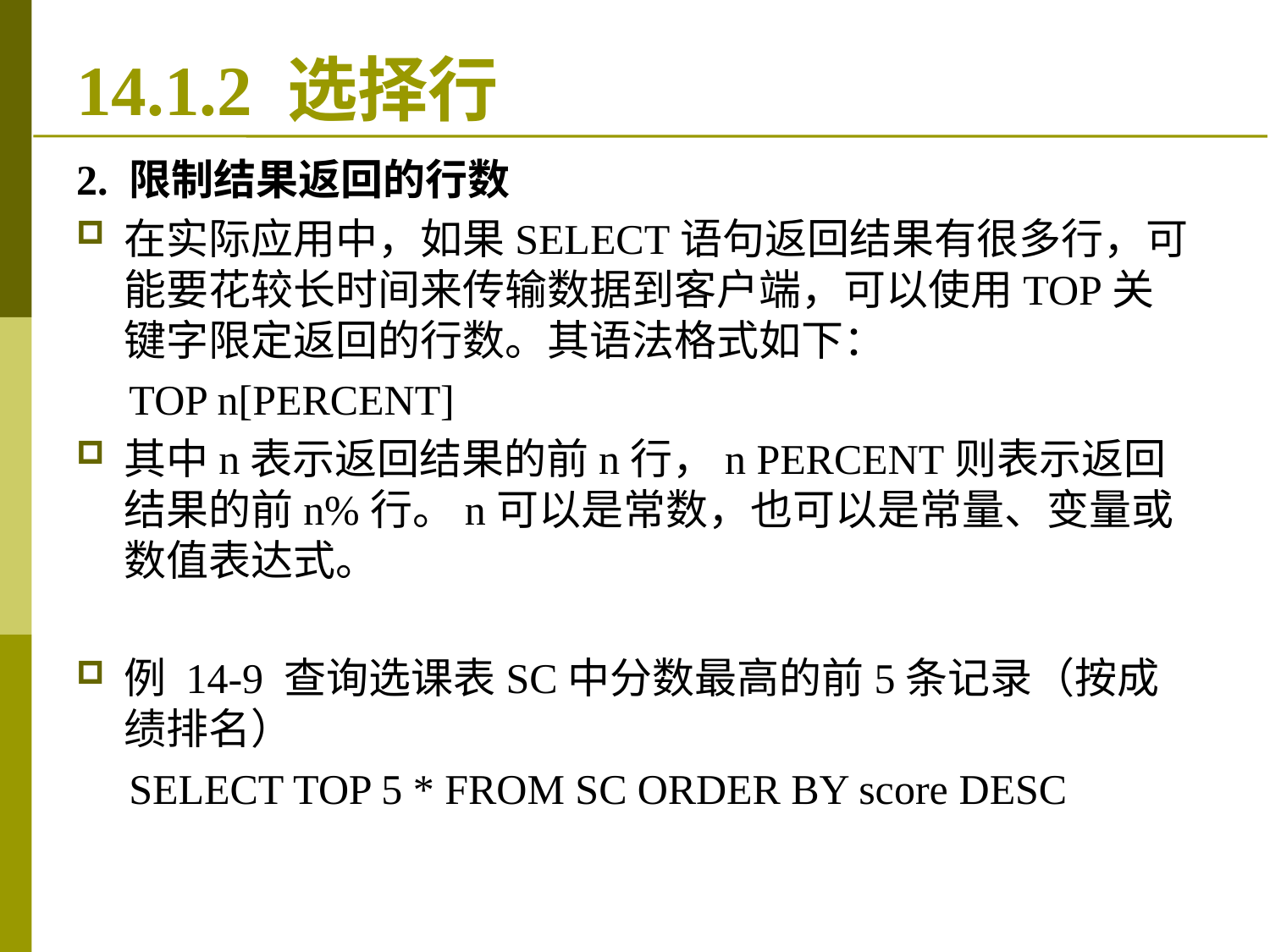

# 14.1.2 选择行
2. 限制结果返回的行数
在实际应用中，如果SELECT语句返回结果有很多行，可能要花较长时间来传输数据到客户端，可以使用TOP关键字限定返回的行数。其语法格式如下：
     TOP n[PERCENT]
其中n表示返回结果的前n行，n PERCENT则表示返回结果的前n%行。n可以是常数，也可以是常量、变量或数值表达式。

例 14‑9 查询选课表SC中分数最高的前5条记录（按成绩排名）
     SELECT TOP 5 * FROM SC order by score desc